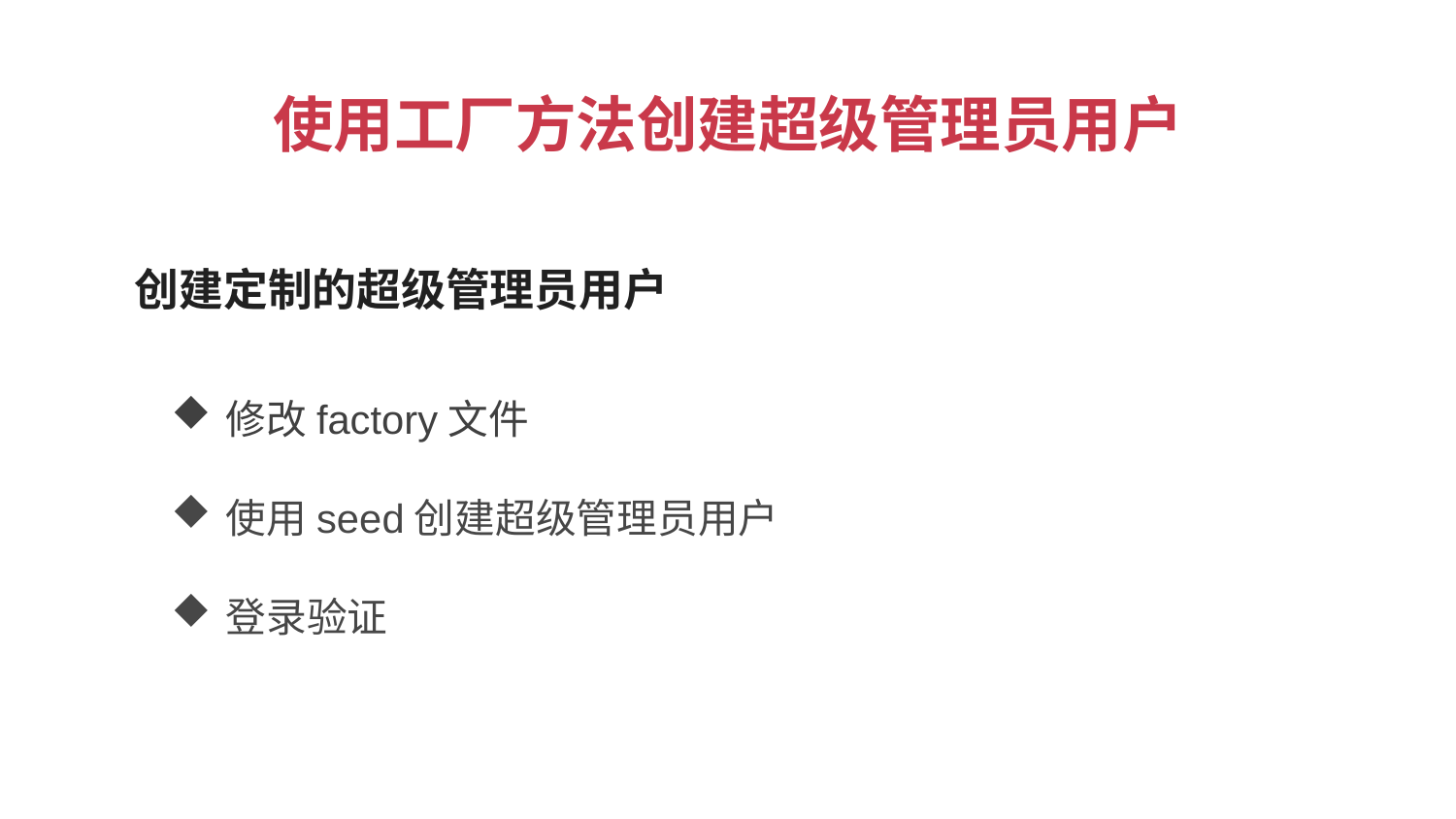

使用工厂方法创建超级管理员用户
创建定制的超级管理员用户
修改factory文件
使用seed创建超级管理员用户
登录验证